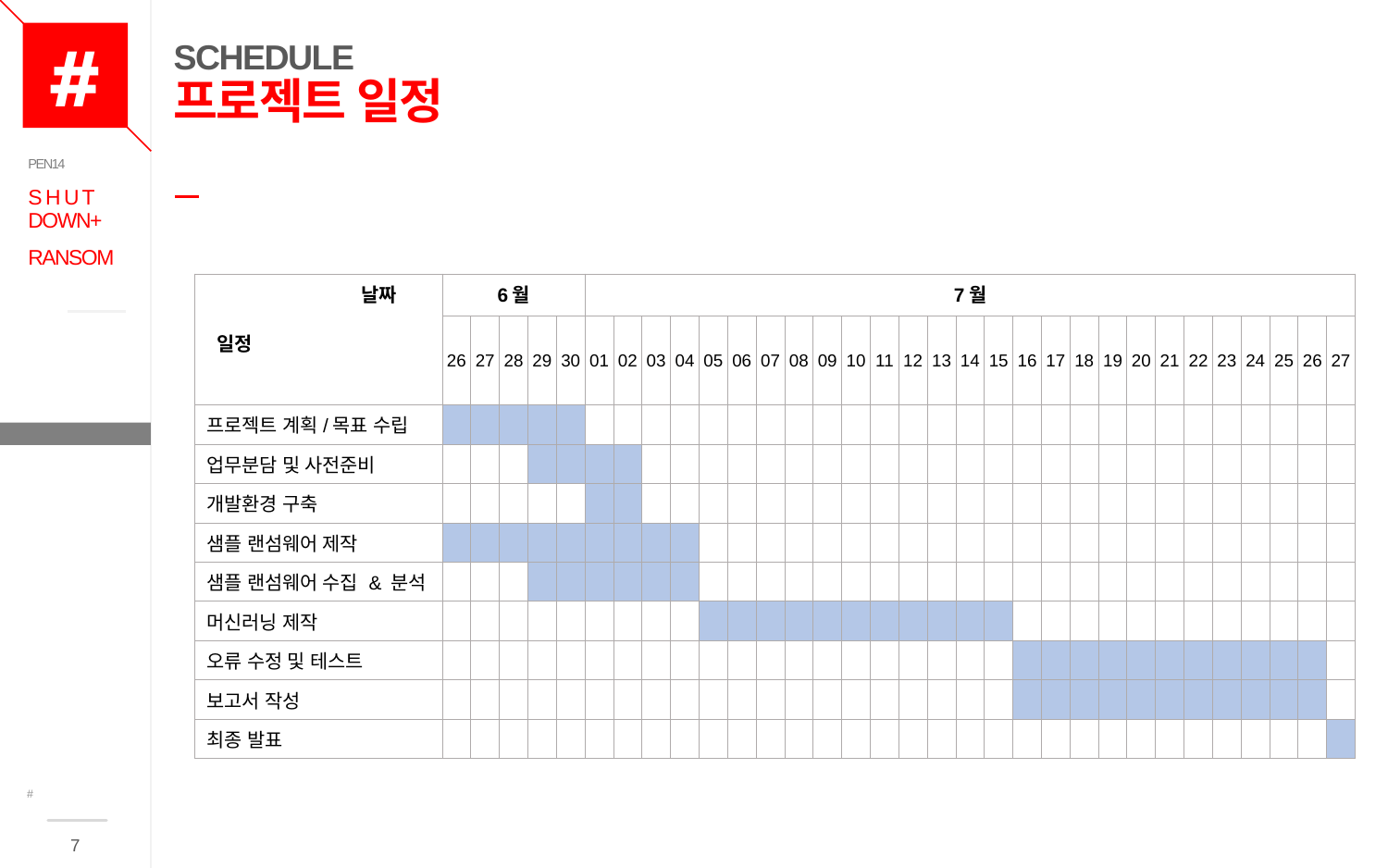

# SCHEDULE 프로젝트 일정

PEN14
S H U T   DOWN+
RANSOM
| 날짜 일정 | 6월 |  |  |  |  | 7월 |  |  |  |  |  |  |  |  |  |  |  |  |  |  |  |  |  |  |  |  |  |  |  |  |  |  |
| --- | --- | --- | --- | --- | --- | --- | --- | --- | --- | --- | --- | --- | --- | --- | --- | --- | --- | --- | --- | --- | --- | --- | --- | --- | --- | --- | --- | --- | --- | --- | --- | --- |
|  | 26 | 27 | 28 | 29 | 30 | 01 | 02 | 03 | 04 | 05 | 06 | 07 | 08 | 09 | 10 | 11 | 12 | 13 | 14 | 15 | 16 | 17 | 18 | 19 | 20 | 21 | 22 | 23 | 24 | 25 | 26 | 27 |
| 프로젝트 계획/목표 수립 |  |  |  |  |  |  |  |  |  |  |  |  |  |  |  |  |  |  |  |  |  |  |  |  |  |  |  |  |  |  |  |  |
| 업무분담 및 사전준비 |  |  |  |  |  |  |  |  |  |  |  |  |  |  |  |  |  |  |  |  |  |  |  |  |  |  |  |  |  |  |  |  |
| 개발환경 구축 |  |  |  |  |  |  |  |  |  |  |  |  |  |  |  |  |  |  |  |  |  |  |  |  |  |  |  |  |  |  |  |  |
| 샘플 랜섬웨어 제작 |  |  |  |  |  |  |  |  |  |  |  |  |  |  |  |  |  |  |  |  |  |  |  |  |  |  |  |  |  |  |  |  |
| 샘플 랜섬웨어 수집 & 분석 |  |  |  |  |  |  |  |  |  |  |  |  |  |  |  |  |  |  |  |  |  |  |  |  |  |  |  |  |  |  |  |  |
| 머신러닝 제작 |  |  |  |  |  |  |  |  |  |  |  |  |  |  |  |  |  |  |  |  |  |  |  |  |  |  |  |  |  |  |  |  |
| 오류 수정 및 테스트 |  |  |  |  |  |  |  |  |  |  |  |  |  |  |  |  |  |  |  |  |  |  |  |  |  |  |  |  |  |  |  |  |
| 보고서 작성 |  |  |  |  |  |  |  |  |  |  |  |  |  |  |  |  |  |  |  |  |  |  |  |  |  |  |  |  |  |  |  |  |
| 최종 발표 |  |  |  |  |  |  |  |  |  |  |  |  |  |  |  |  |  |  |  |  |  |  |  |  |  |  |  |  |  |  |  |  |
CONTENTS
#
7